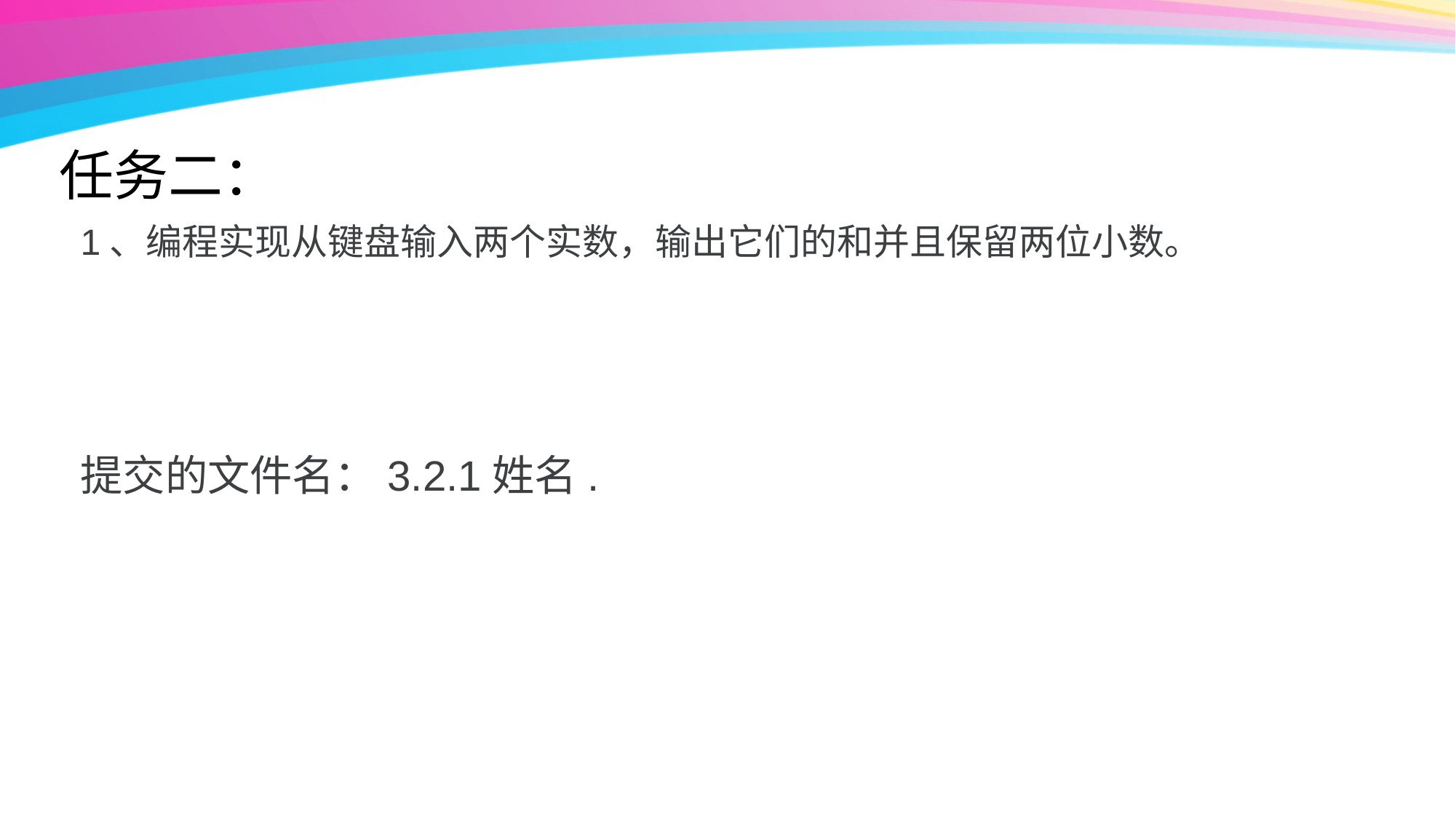

# 任务二：
1、编程实现从键盘输入两个实数，输出它们的和并且保留两位小数。

提交的文件名：3.2.1姓名.